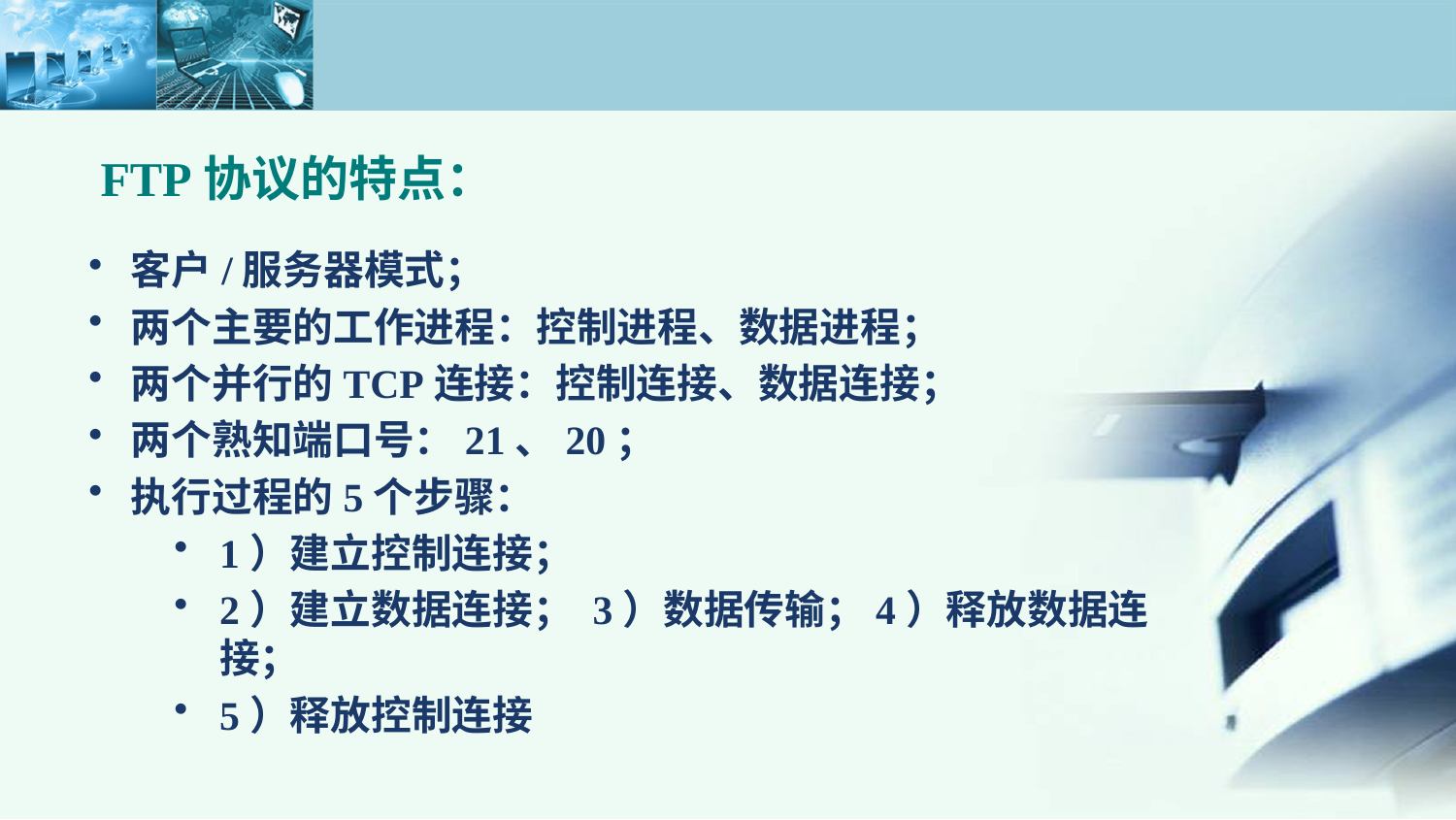

FTP协议的特点：
客户/服务器模式；
两个主要的工作进程：控制进程、数据进程；
两个并行的TCP连接：控制连接、数据连接；
两个熟知端口号：21、20；
执行过程的5个步骤：
1）建立控制连接；
2）建立数据连接； 3）数据传输；4）释放数据连接；
5）释放控制连接